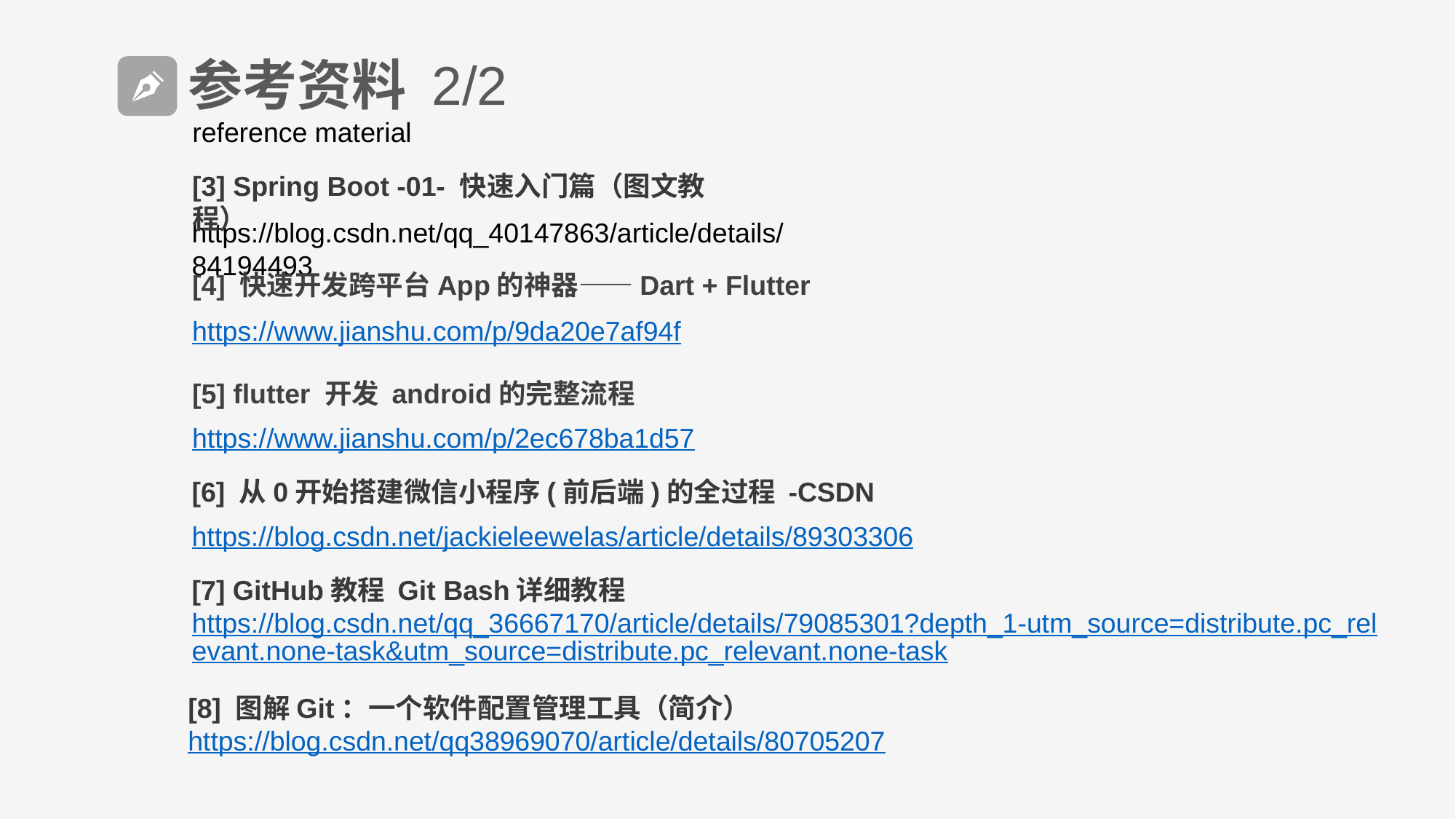

参考资料 2/2

reference material
[3] Spring Boot -01- 快速入门篇（图文教程）
https://blog.csdn.net/qq_40147863/article/details/84194493
[4] 快速开发跨平台App的神器——Dart + Flutter
https://www.jianshu.com/p/9da20e7af94f
[5] flutter 开发 android的完整流程
https://www.jianshu.com/p/2ec678ba1d57
[6] 从0开始搭建微信小程序(前后端)的全过程 -CSDN
https://blog.csdn.net/jackieleewelas/article/details/89303306
[7] GitHub教程 Git Bash详细教程  https://blog.csdn.net/qq_36667170/article/details/79085301?depth_1-utm_source=distribute.pc_relevant.none-task&utm_source=distribute.pc_relevant.none-task

[8] 图解Git：一个软件配置管理工具（简介） https://blog.csdn.net/qq38969070/article/details/80705207